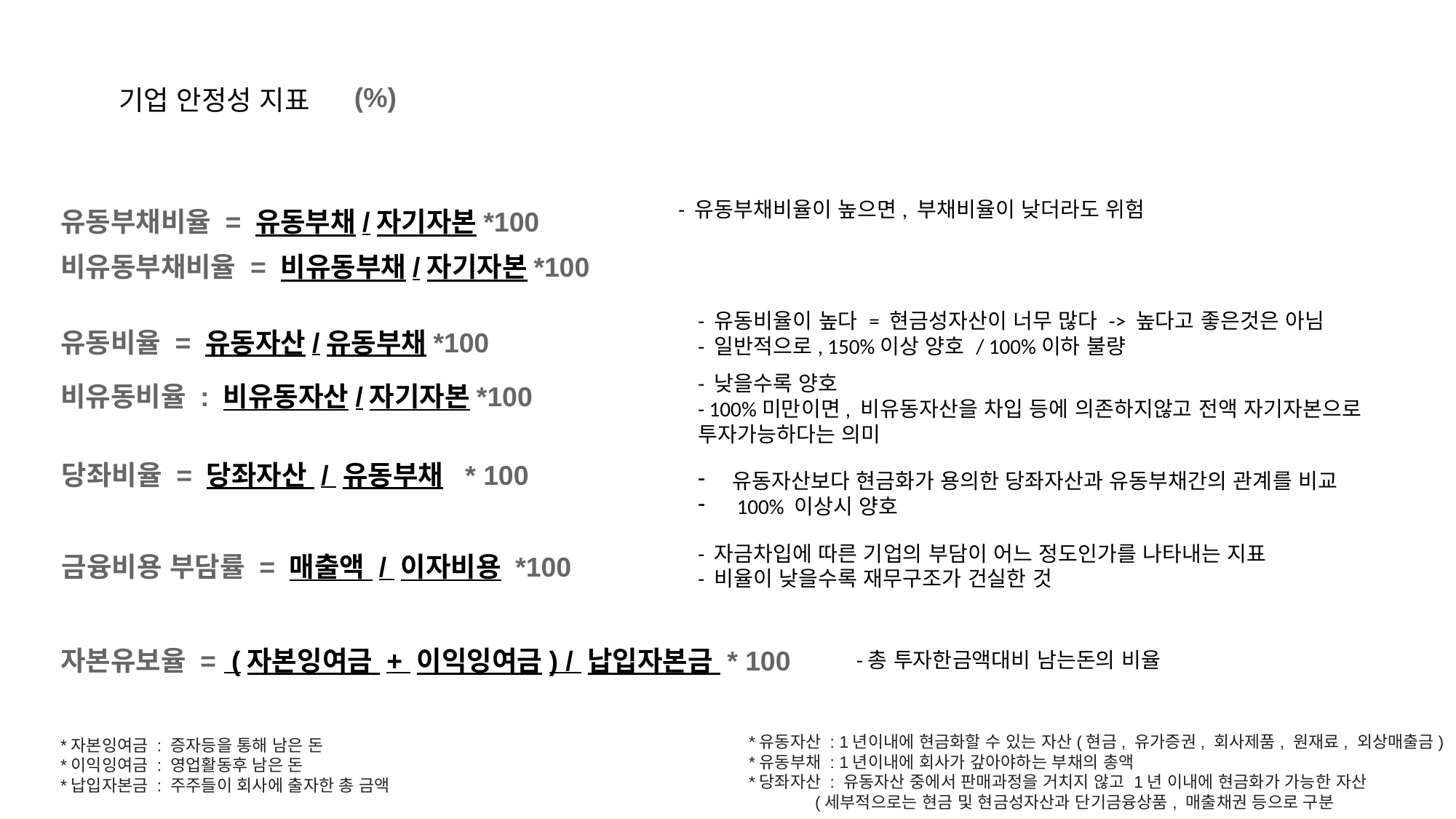

(%)
기업 안정성 지표
- 유동부채비율이 높으면, 부채비율이 낮더라도 위험
유동부채비율 = 유동부채/자기자본*100
비유동부채비율 = 비유동부채/자기자본*100
- 유동비율이 높다 = 현금성자산이 너무 많다 -> 높다고 좋은것은 아님
- 일반적으로, 150%이상 양호 / 100%이하 불량
유동비율 = 유동자산/유동부채*100
- 낮을수록 양호
- 100%미만이면, 비유동자산을 차입 등에 의존하지않고 전액 자기자본으로 투자가능하다는 의미
비유동비율 : 비유동자산/자기자본*100
당좌비율 = 당좌자산 / 유동부채  * 100
유동자산보다 현금화가 용의한 당좌자산과 유동부채간의 관계를 비교
 100% 이상시 양호
- 자금차입에 따른 기업의 부담이 어느 정도인가를 나타내는 지표
- 비율이 낮을수록 재무구조가 건실한 것
금융비용 부담률 = 매출액 / 이자비용 *100
자본유보율 =  (자본잉여금 + 이익잉여금) / 납입자본금 * 100
-총 투자한금액대비 남는돈의 비율
*유동자산 : 1년이내에 현금화할 수 있는 자산(현금, 유가증권, 회사제품, 원재료, 외상매출금)
*유동부채 : 1년이내에 회사가 갚아야하는 부채의 총액
*당좌자산 : 유동자산 중에서 판매과정을 거치지 않고 1년 이내에 현금화가 가능한 자산
              (세부적으로는 현금 및 현금성자산과 단기금융상품, 매출채권 등으로 구분
*자본잉여금 : 증자등을 통해 남은 돈
*이익잉여금 : 영업활동후 남은 돈
*납입자본금 : 주주들이 회사에 출자한 총 금액